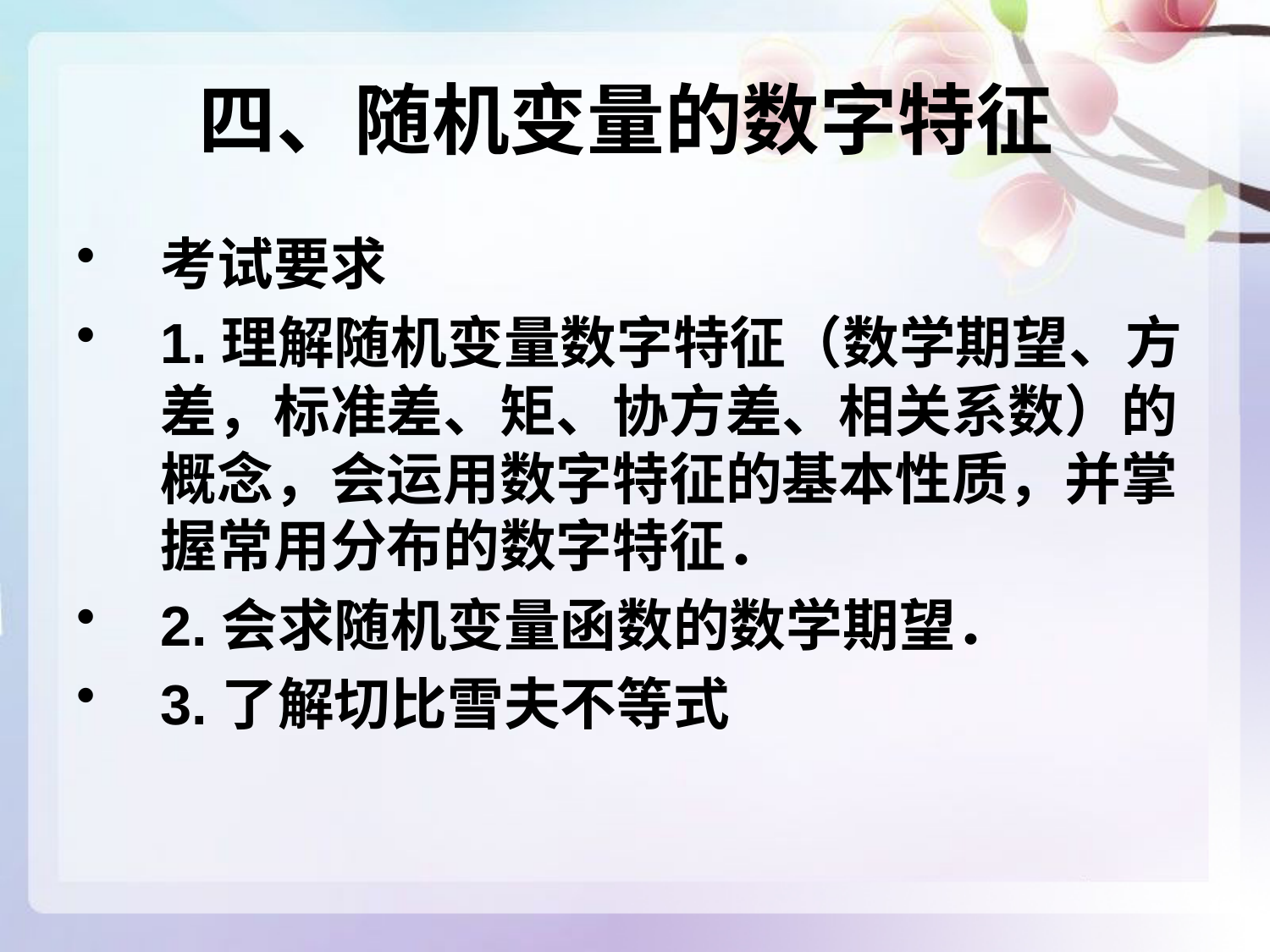

# 四、随机变量的数字特征
考试要求
1.理解随机变量数字特征（数学期望、方差，标准差、矩、协方差、相关系数）的概念，会运用数字特征的基本性质，并掌握常用分布的数字特征．
2.会求随机变量函数的数学期望．
3.了解切比雪夫不等式